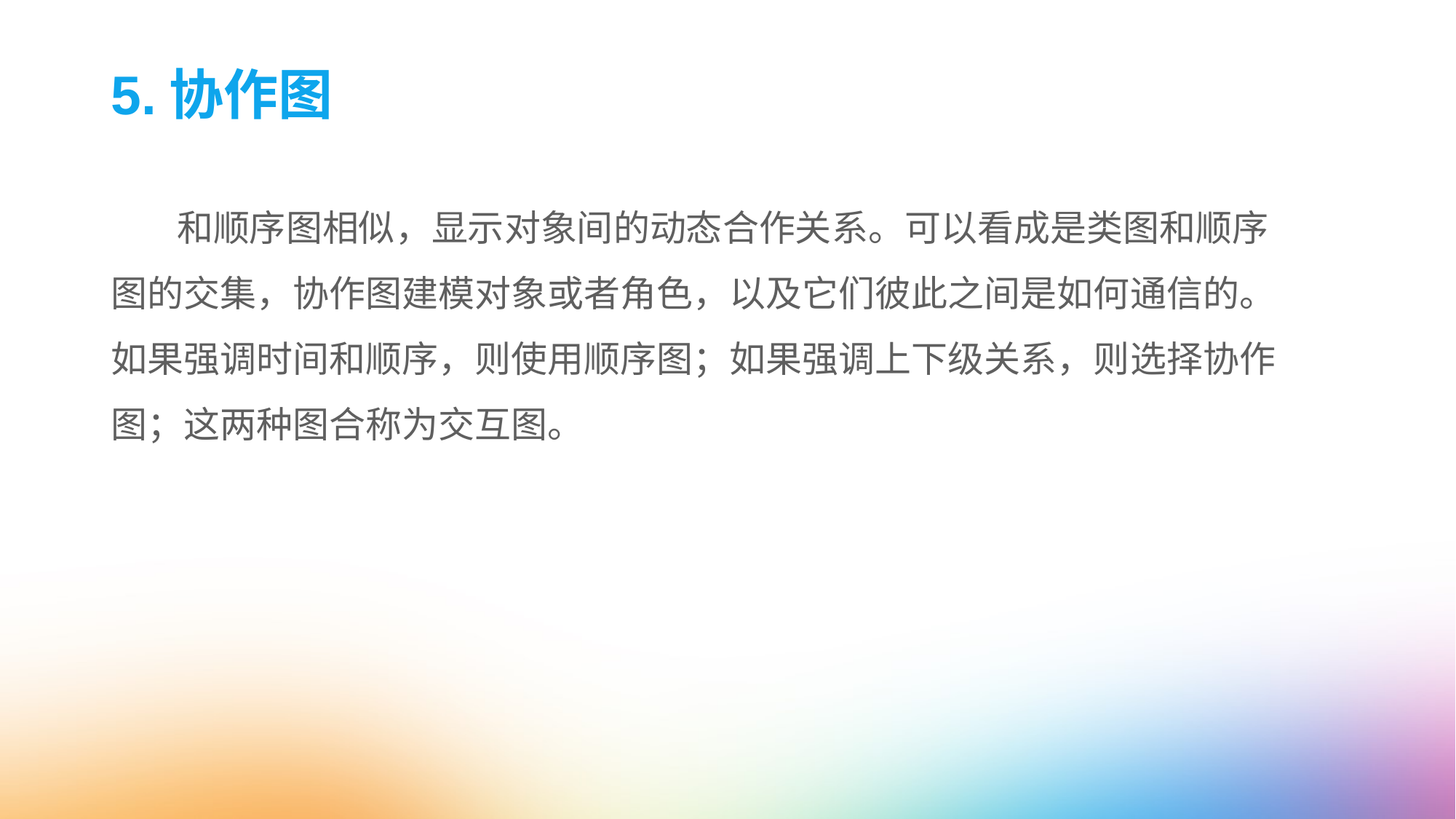

5.协作图
       和顺序图相似，显示对象间的动态合作关系。可以看成是类图和顺序图的交集，协作图建模对象或者角色，以及它们彼此之间是如何通信的。如果强调时间和顺序，则使用顺序图；如果强调上下级关系，则选择协作图；这两种图合称为交互图。